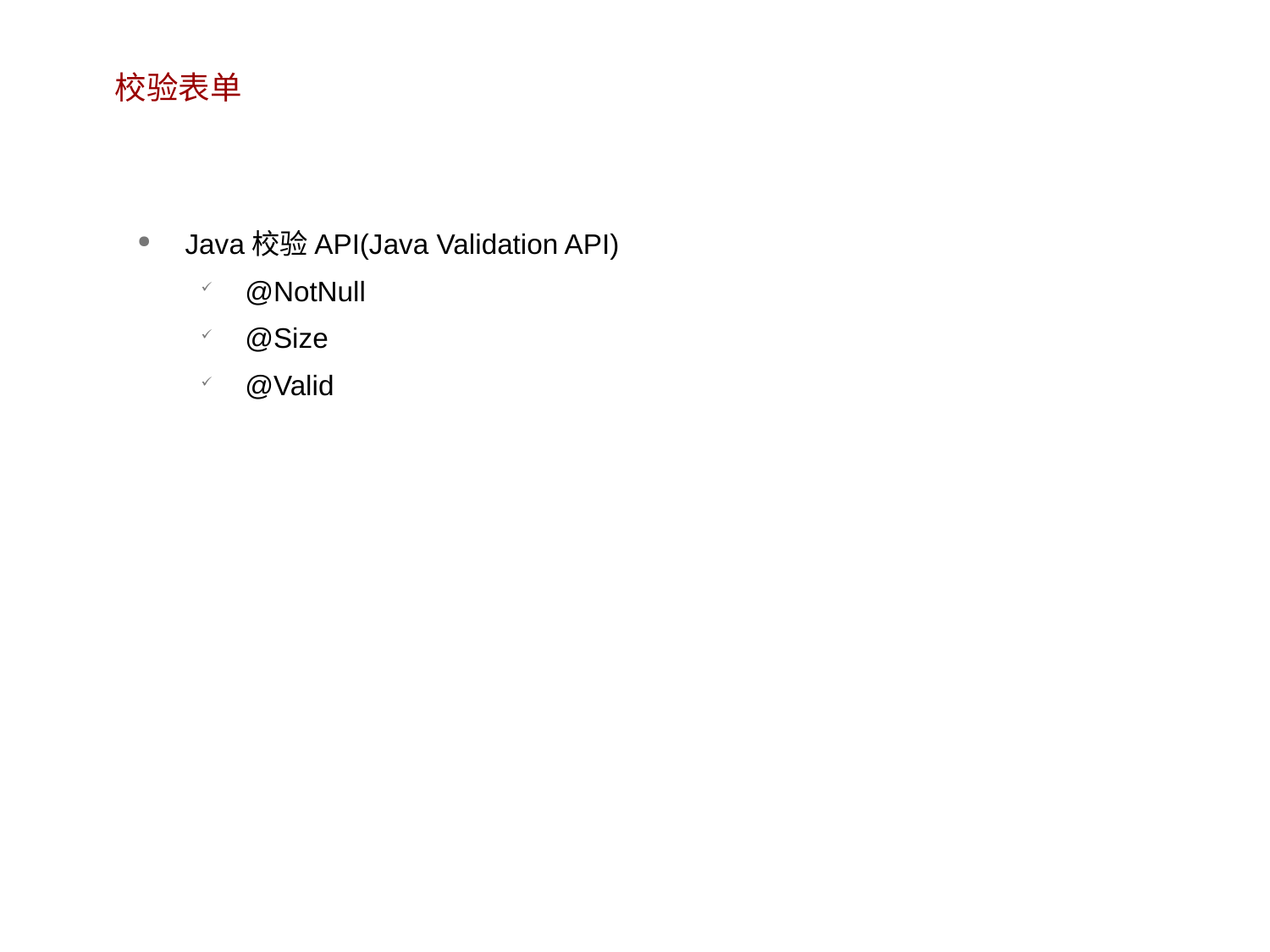

# 校验表单
Java校验API(Java Validation API)
@NotNull
@Size
@Valid